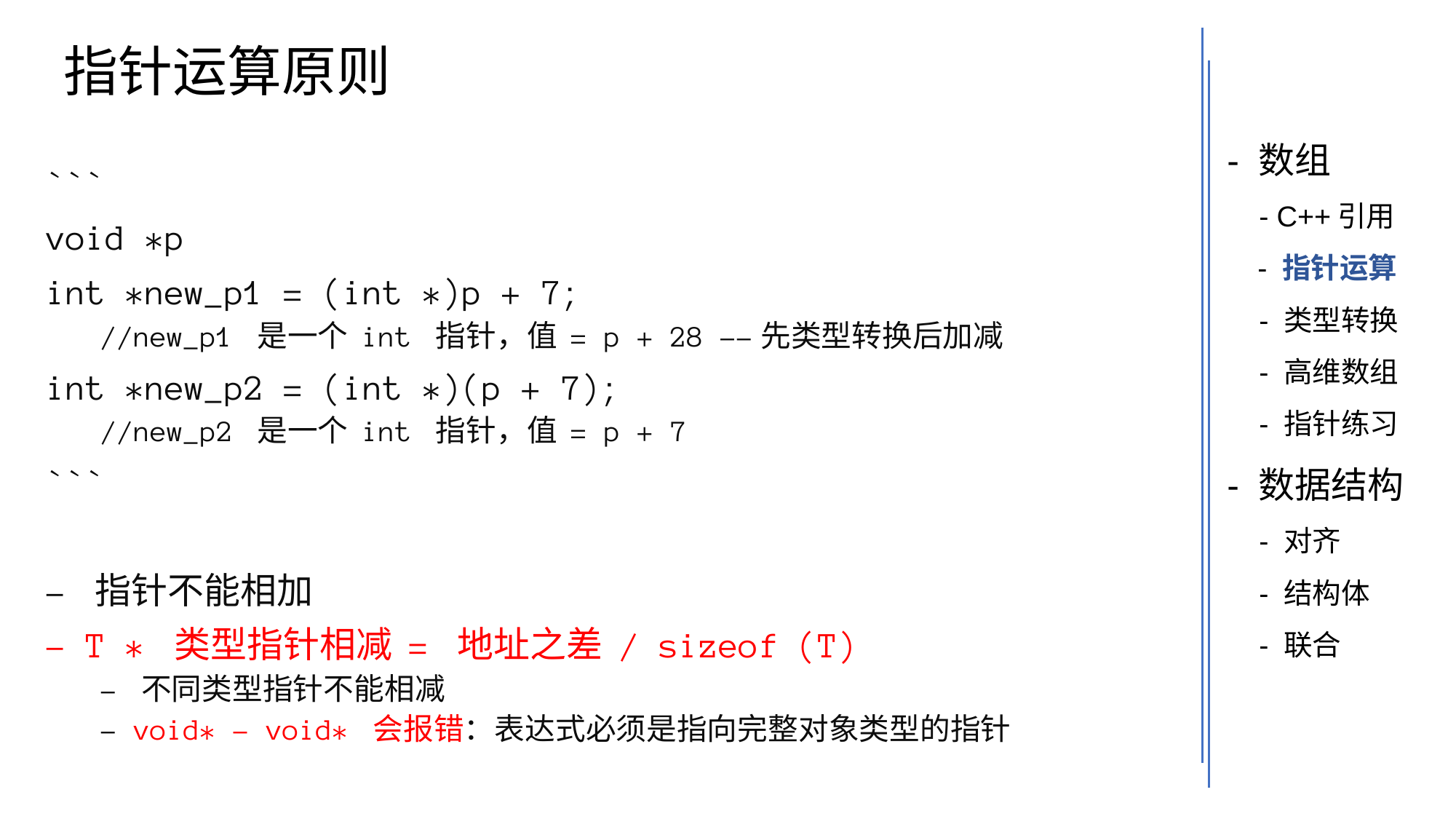

# 指针运算原则 .
- 数组
    - C++引用
    - 指针运算
    - 类型转换
    - 高维数组
    - 指针练习
- 数据结构
    - 对齐
    - 结构体
    - 联合
```
void *p
int *new_p1 = (int *)p + 7;
//new_p1 是一个 int 指针，值 = p + 28 --先类型转换后加减
int *new_p2 = (int *)(p + 7);
//new_p2 是一个 int 指针，值 = p + 7
```

- 指针不能相加
- T * 类型指针相减 = 地址之差 / sizeof (T)
- 不同类型指针不能相减
- void* - void* 会报错：表达式必须是指向完整对象类型的指针